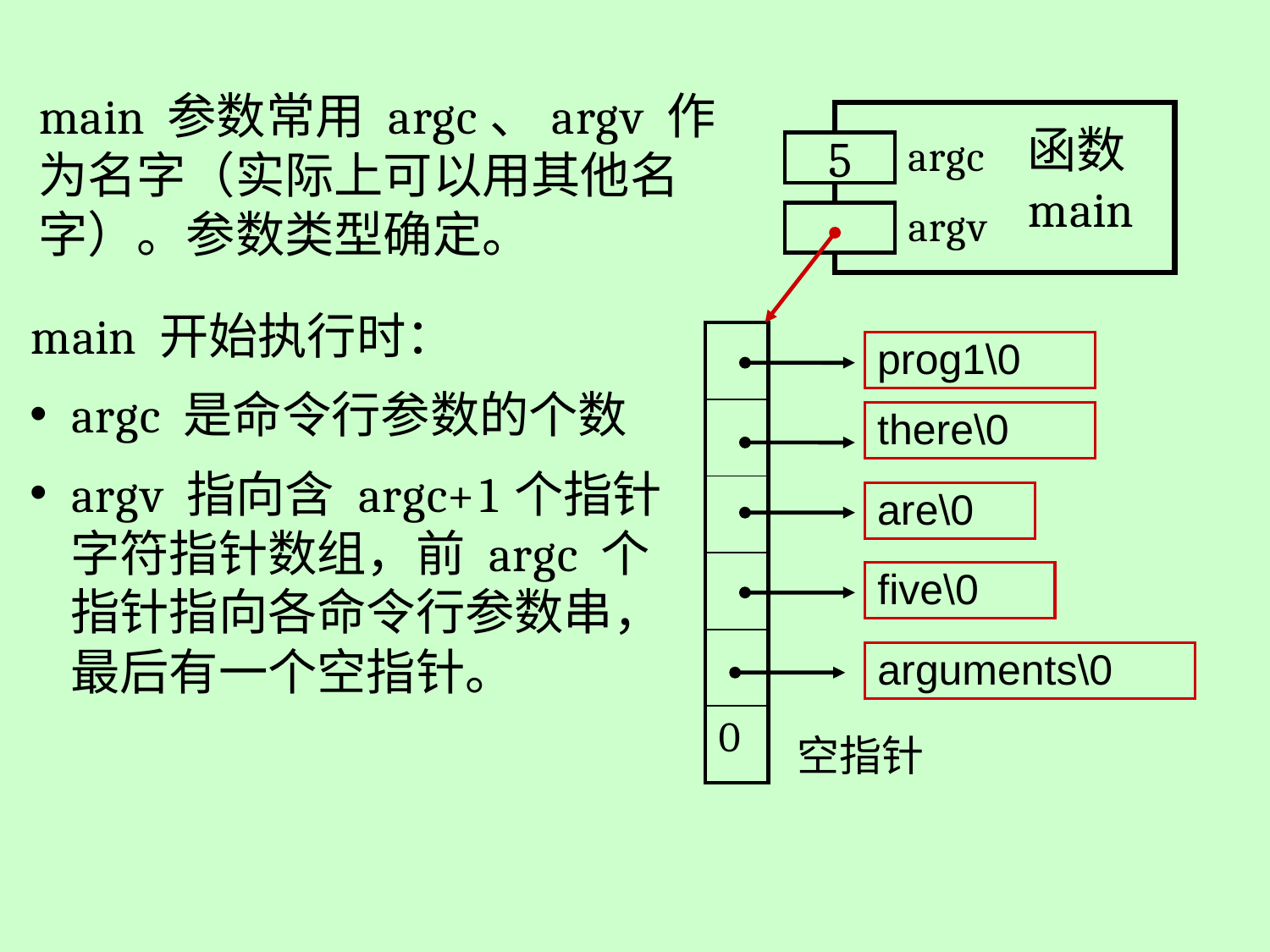

main 参数常用 argc、argv 作为名字（实际上可以用其他名字）。参数类型确定。

函数 main
argc
5
argv

main 开始执行时：
argc 是命令行参数的个数
argv 指向含 argc+1个指针字符指针数组，前 argc 个指针指向各命令行参数串，最后有一个空指针。
|  |
| --- |
|  |
|  |
|  |
|  |
| 0 |
prog1\0

there\0

are\0

five\0

arguments\0

空指针